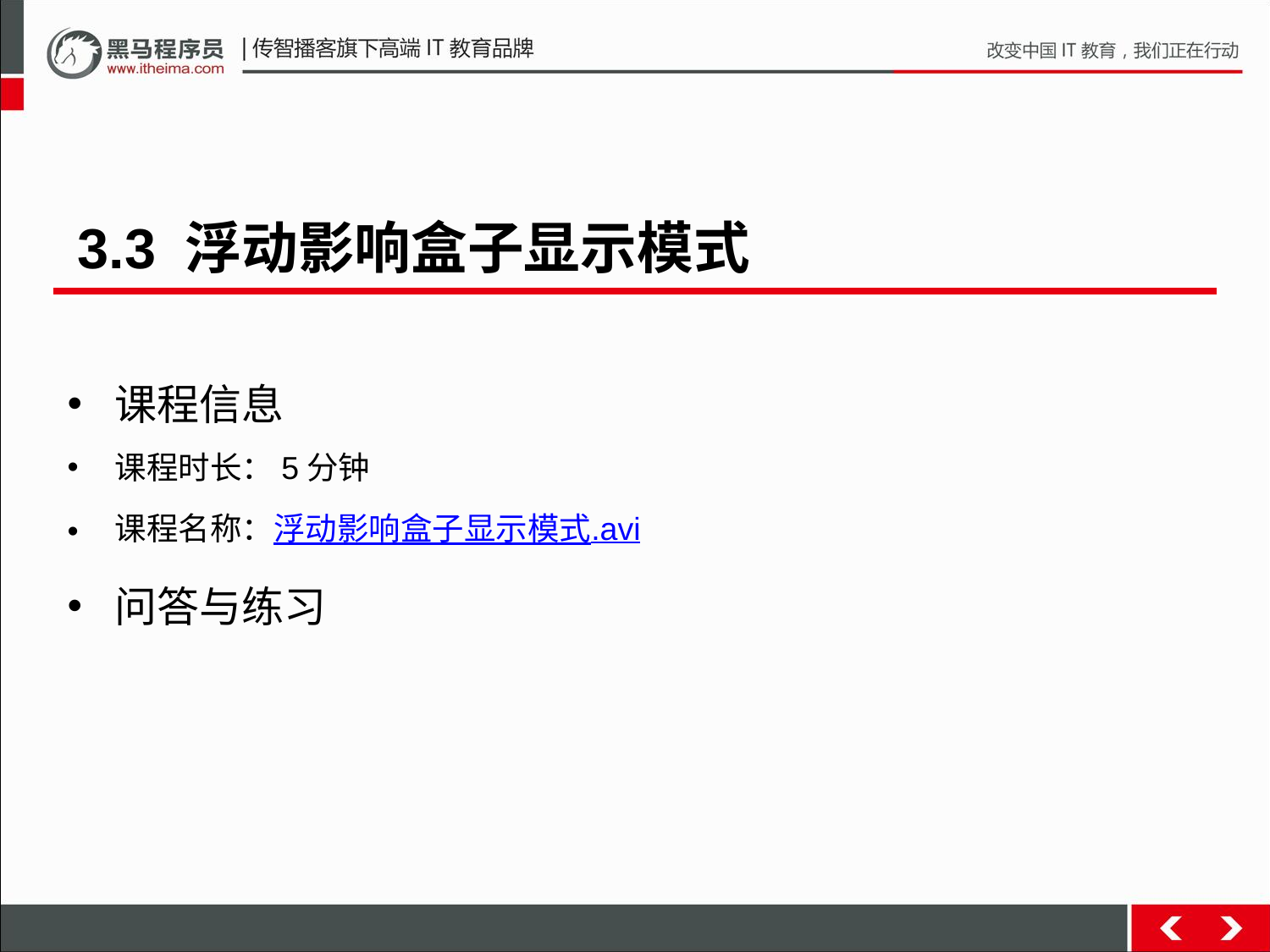

3.3 浮动影响盒子显示模式
课程信息
课程时长：5分钟
课程名称：浮动影响盒子显示模式.avi
问答与练习